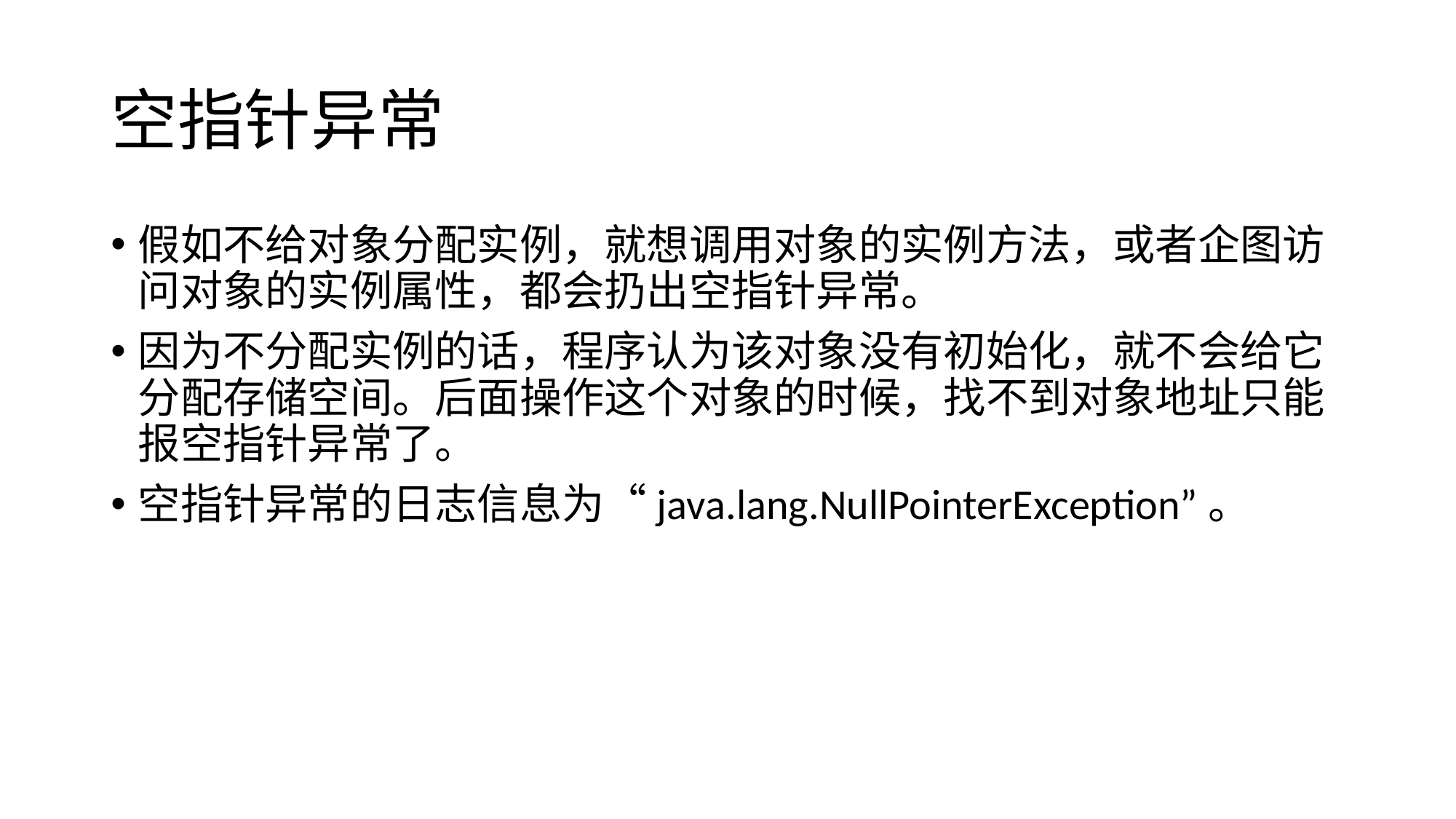

# 空指针异常
假如不给对象分配实例，就想调用对象的实例方法，或者企图访问对象的实例属性，都会扔出空指针异常。
因为不分配实例的话，程序认为该对象没有初始化，就不会给它分配存储空间。后面操作这个对象的时候，找不到对象地址只能报空指针异常了。
空指针异常的日志信息为“java.lang.NullPointerException”。